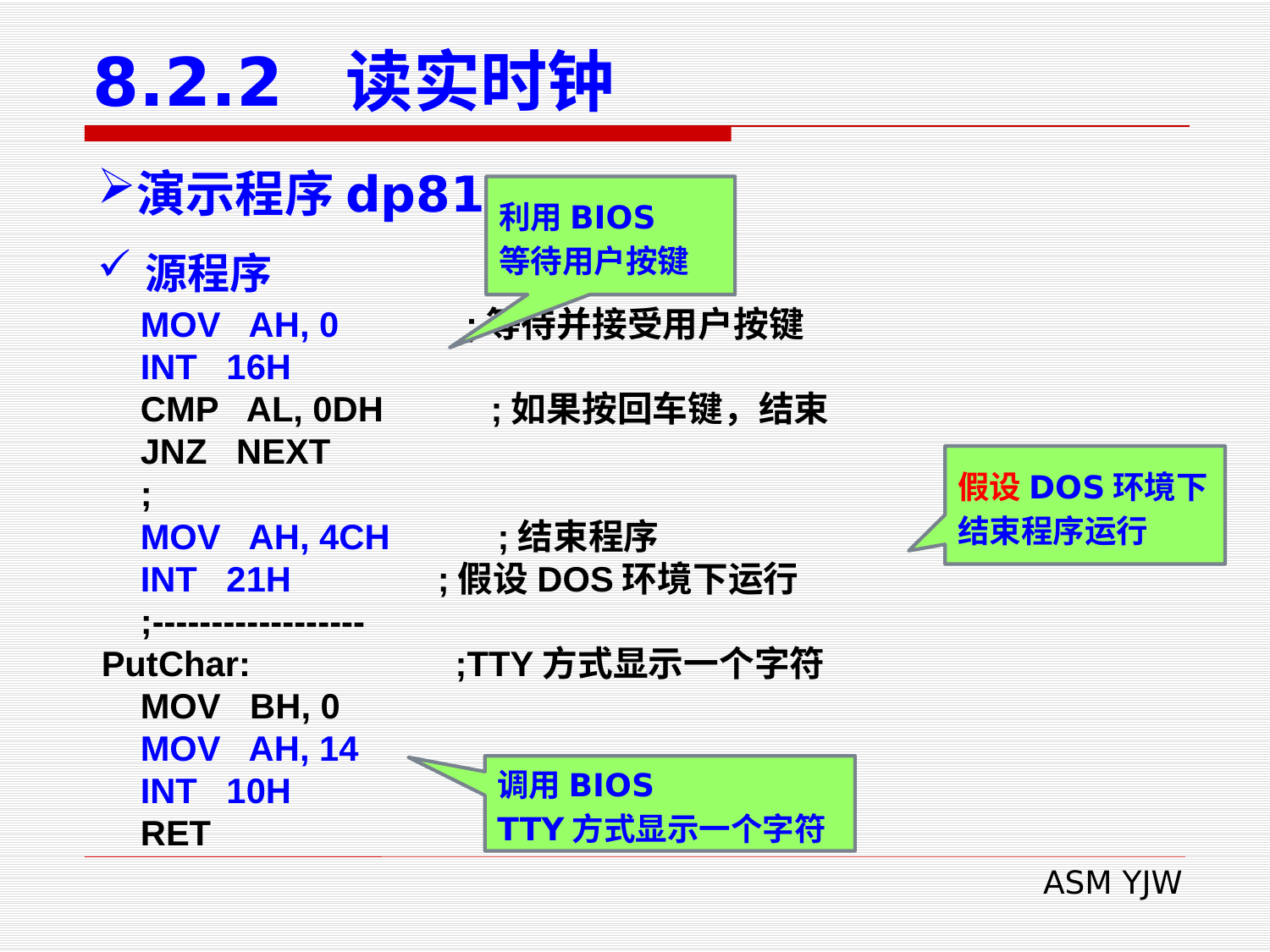

# 8.2.2  读实时钟
演示程序dp81
利用BIOS
等待用户按键
源程序
    MOV   AH, 0             ;等待并接受用户按键
    INT   16H
    CMP   AL, 0DH           ;如果按回车键，结束
    JNZ   NEXT
    ;
    MOV   AH, 4CH           ;结束程序
    INT   21H               ;假设DOS环境下运行
    ;------------------
PutChar:                     ;TTY方式显示一个字符
    MOV   BH, 0
    MOV   AH, 14
    INT   10H
    RET
假设DOS环境下
结束程序运行
调用BIOS
TTY方式显示一个字符